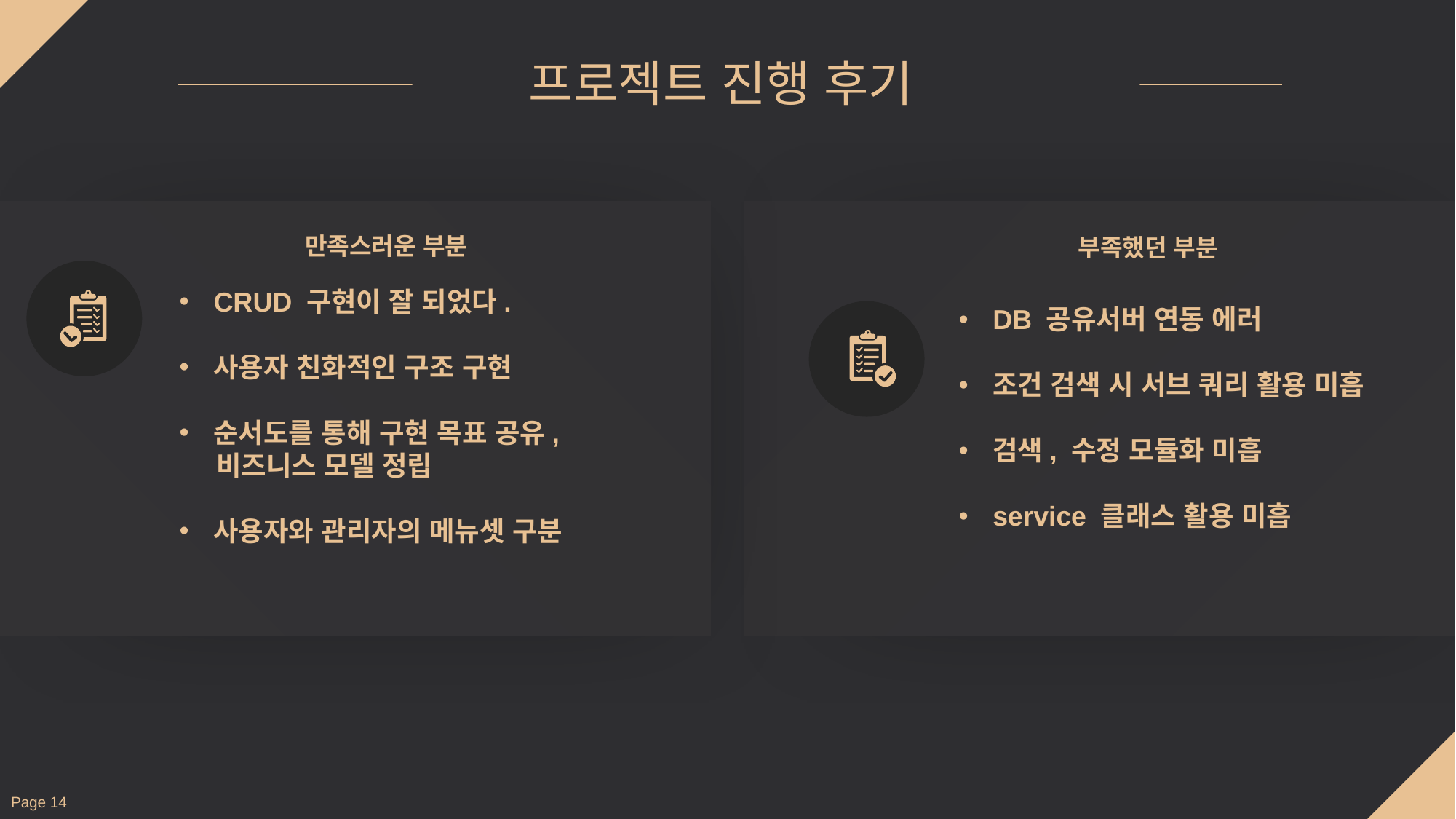

프로젝트 진행 후기

만족스러운 부분
부족했던 부분

CRUD 구현이 잘 되었다.

사용자 친화적인 구조 구현

순서도를 통해 구현 목표 공유,
    비즈니스 모델 정립

사용자와 관리자의 메뉴셋 구분

DB 공유서버 연동 에러

조건 검색 시 서브 쿼리 활용 미흡

검색, 수정 모듈화 미흡

service 클래스 활용 미흡

Page 14